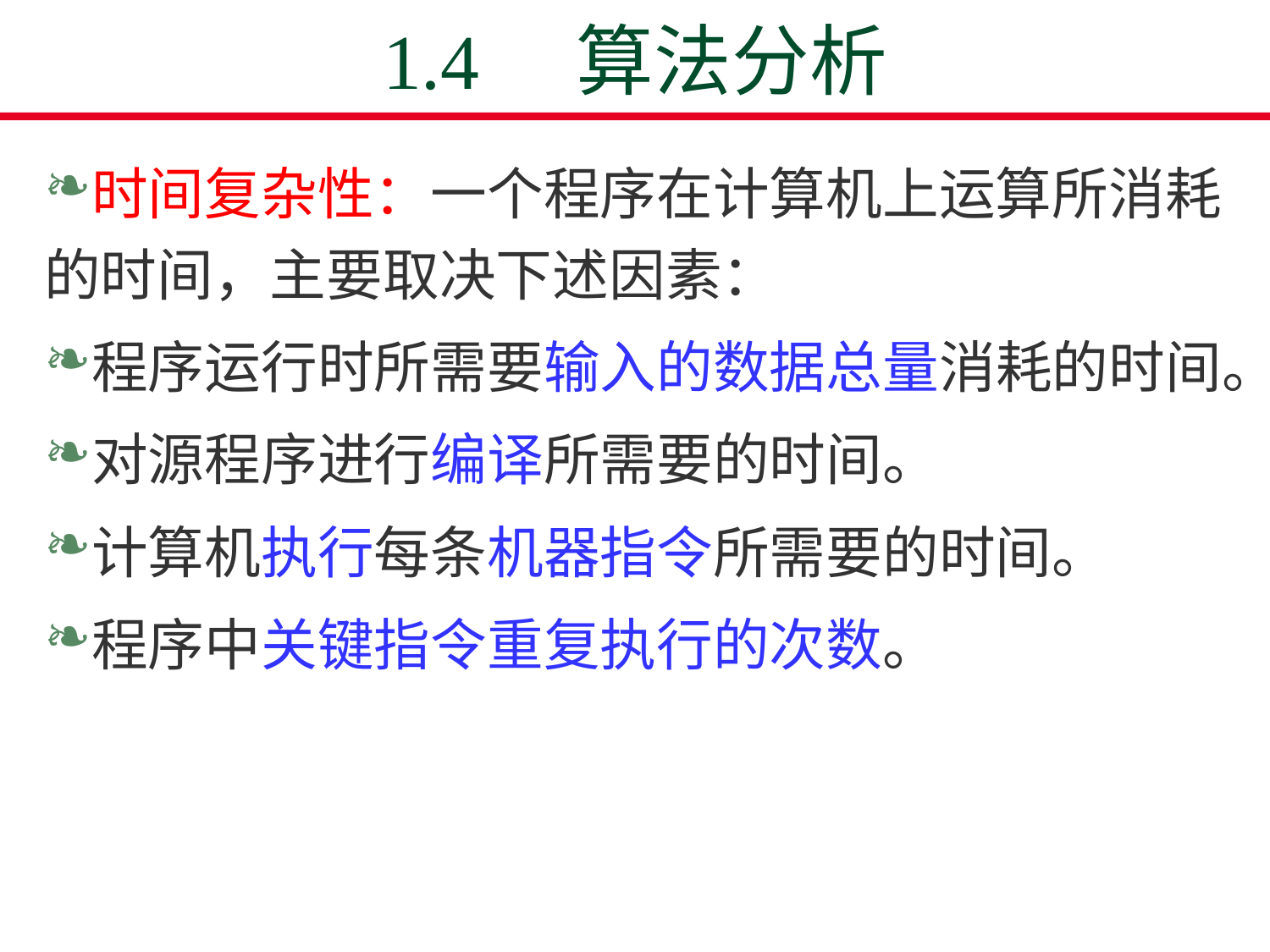

# 1.4　算法分析

时间复杂性：一个程序在计算机上运算所消耗的时间，主要取决下述因素：
程序运行时所需要输入的数据总量消耗的时间。
对源程序进行编译所需要的时间。
计算机执行每条机器指令所需要的时间。
程序中关键指令重复执行的次数。